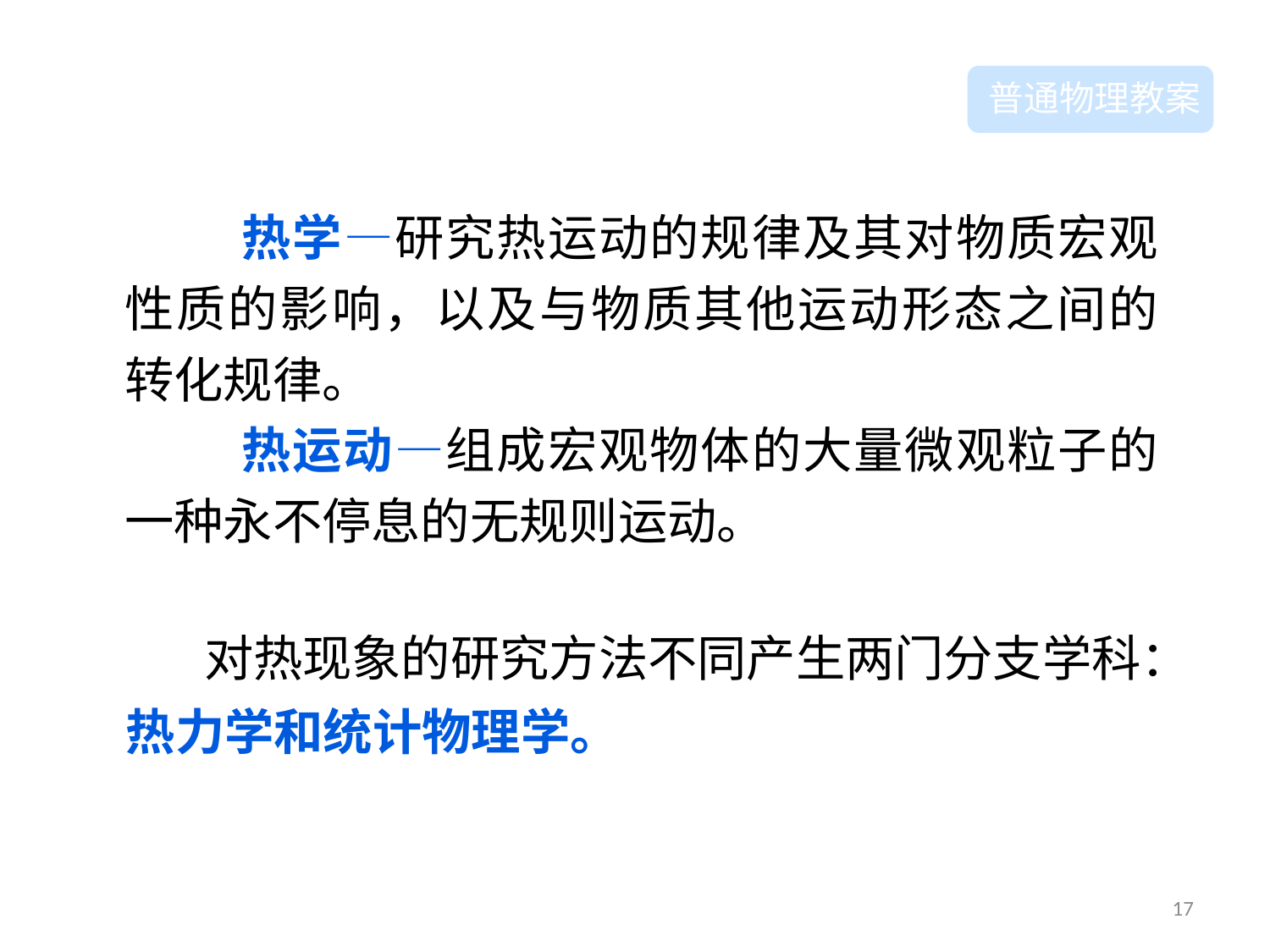

普通物理教案
        热学—研究热运动的规律及其对物质宏观性质的影响，以及与物质其他运动形态之间的转化规律。
        热运动—组成宏观物体的大量微观粒子的一种永不停息的无规则运动。
      对热现象的研究方法不同产生两门分支学科： 热力学和统计物理学。
17